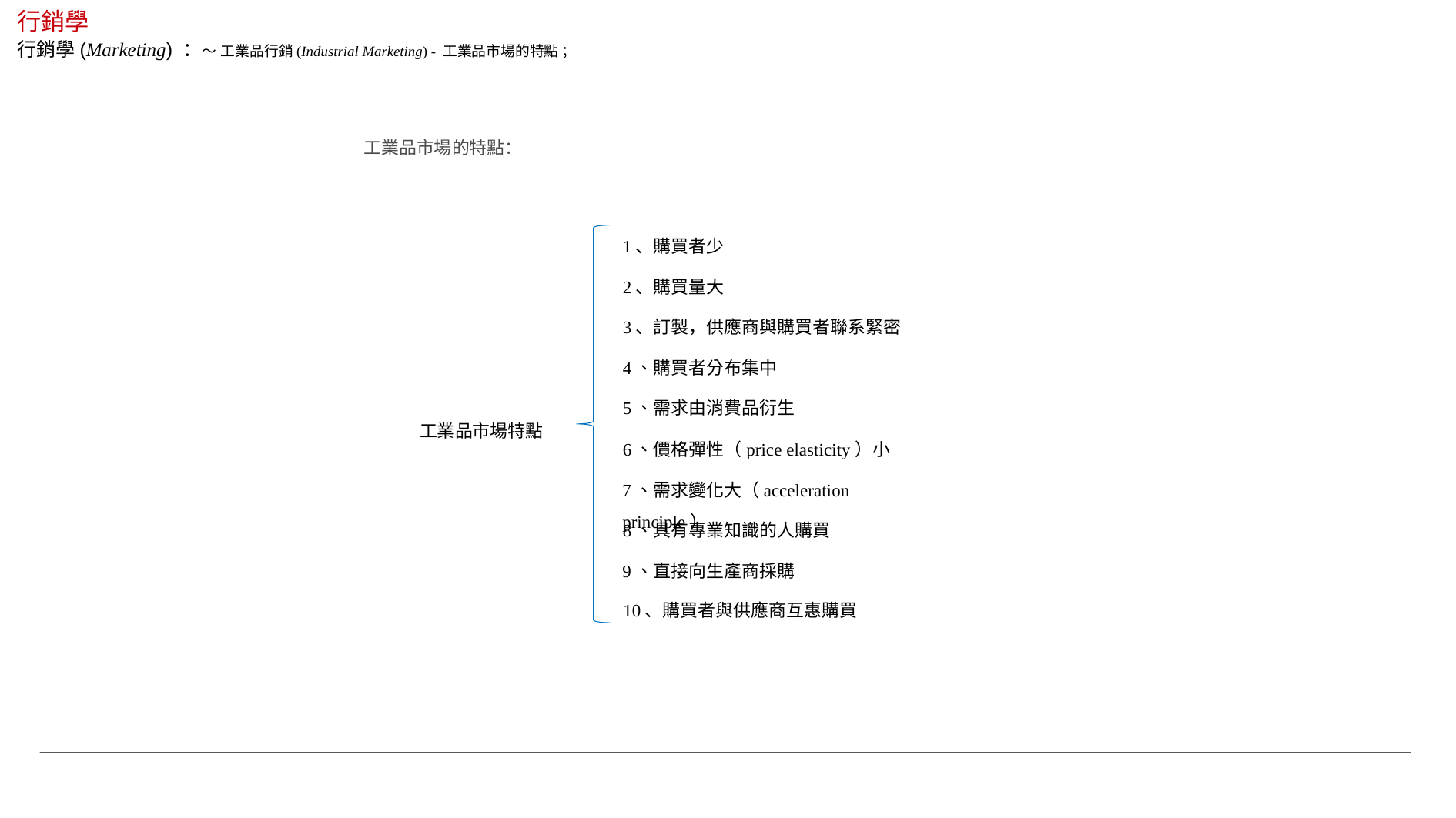

行銷學
行銷學(Marketing) ：～ 工業品行銷(Industrial Marketing) - 工業品市場的特點 ；
工業品市場的特點：
1、購買者少

2、購買量大
3、訂製，供應商與購買者聯系緊密
4、購買者分布集中
5、需求由消費品衍生
工業品市場特點
6、價格彈性（price elasticity）小
7、需求變化大（acceleration principle）
8、具有專業知識的人購買
9、直接向生產商採購
10、購買者與供應商互惠購買